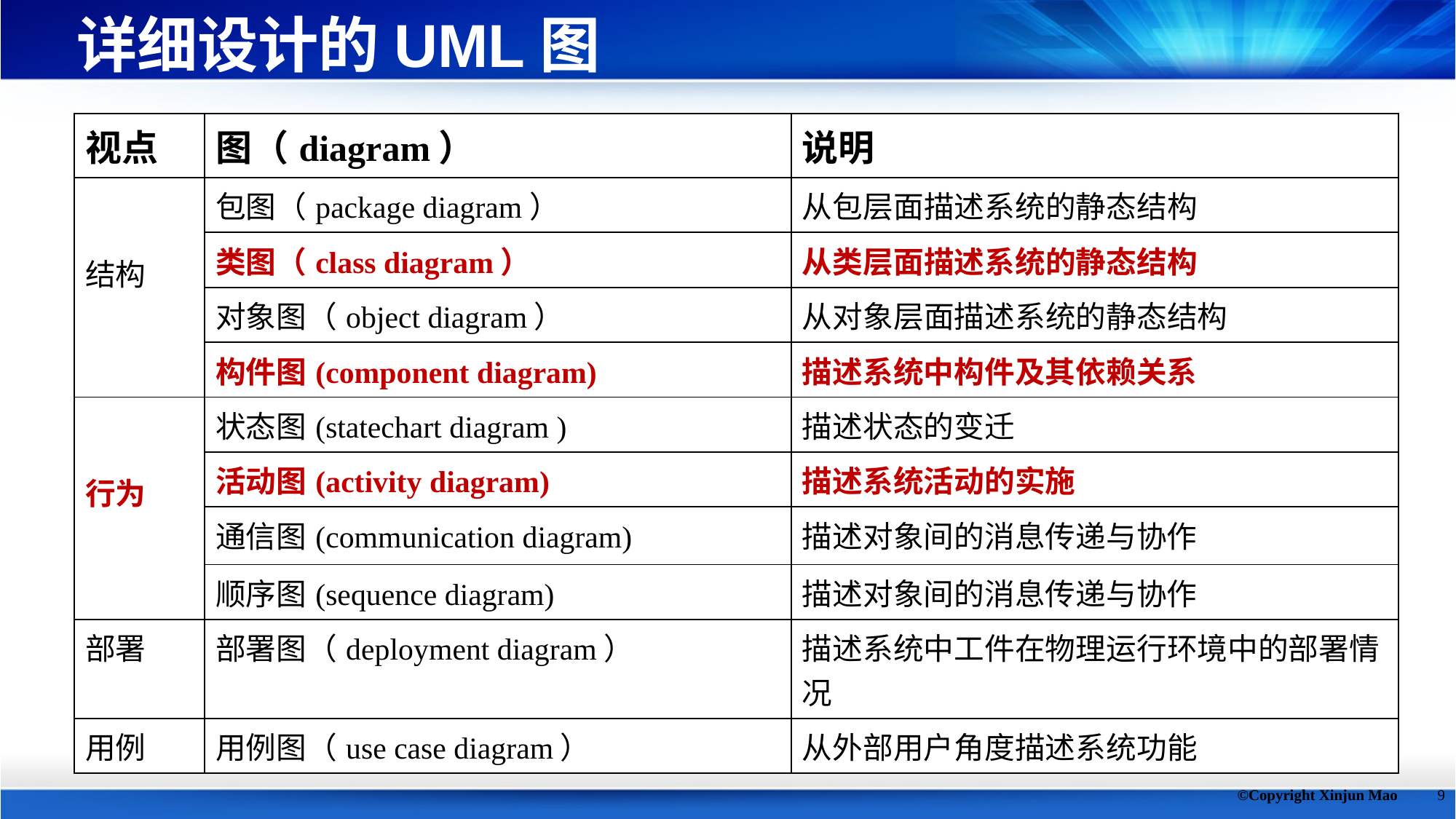

# 详细设计的UML图
| 视点 | 图（diagram） | 说明 |
| --- | --- | --- |
| 结构 | 包图（package diagram） | 从包层面描述系统的静态结构 |
|  | 类图（class diagram） | 从类层面描述系统的静态结构 |
|  | 对象图（object diagram） | 从对象层面描述系统的静态结构 |
|  | 构件图(component diagram) | 描述系统中构件及其依赖关系 |
| 行为 | 状态图(statechart diagram ) | 描述状态的变迁 |
|  | 活动图(activity diagram) | 描述系统活动的实施 |
|  | 通信图(communication diagram) | 描述对象间的消息传递与协作 |
|  | 顺序图(sequence diagram) | 描述对象间的消息传递与协作 |
| 部署 | 部署图（deployment diagram） | 描述系统中工件在物理运行环境中的部署情况 |
| 用例 | 用例图（use case diagram） | 从外部用户角度描述系统功能 |
©Copyright Xinjun Mao
9